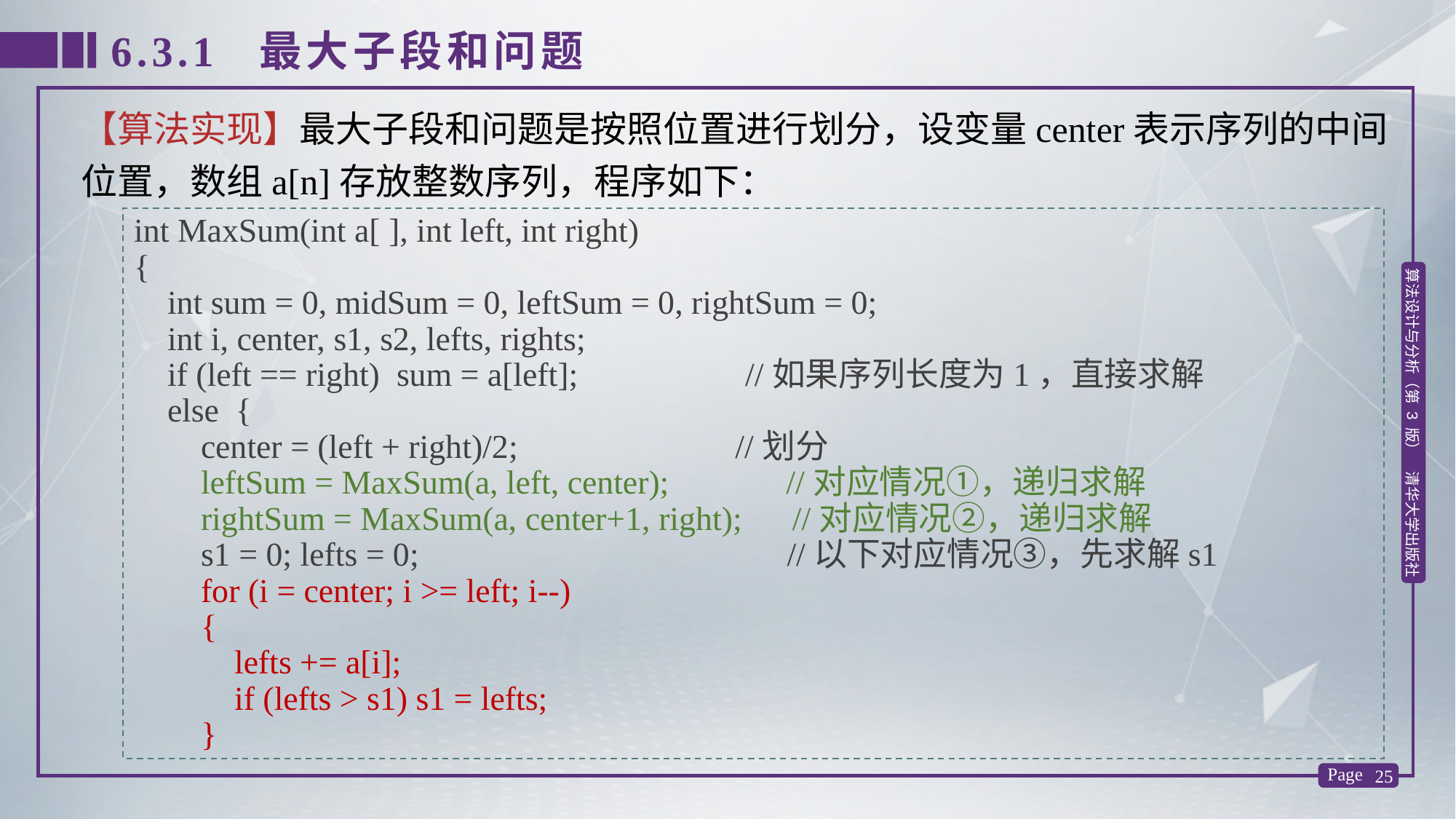

6.3.1  最大子段和问题
【算法实现】最大子段和问题是按照位置进行划分，设变量center表示序列的中间位置，数组a[n]存放整数序列，程序如下：
int MaxSum(int a[ ], int left, int right)
{
    int sum = 0, midSum = 0, leftSum = 0, rightSum = 0;
    int i, center, s1, s2, lefts, rights;
    if (left == right)  sum = a[left];                    //如果序列长度为1，直接求解
    else  {
        center = (left + right)/2;                          //划分
        leftSum = MaxSum(a, left, center);              //对应情况①，递归求解
        rightSum = MaxSum(a, center+1, right);      //对应情况②，递归求解
        s1 = 0; lefts = 0;                                            //以下对应情况③，先求解s1
        for (i = center; i >= left; i--)
        {
            lefts += a[i];
            if (lefts > s1) s1 = lefts;
        }